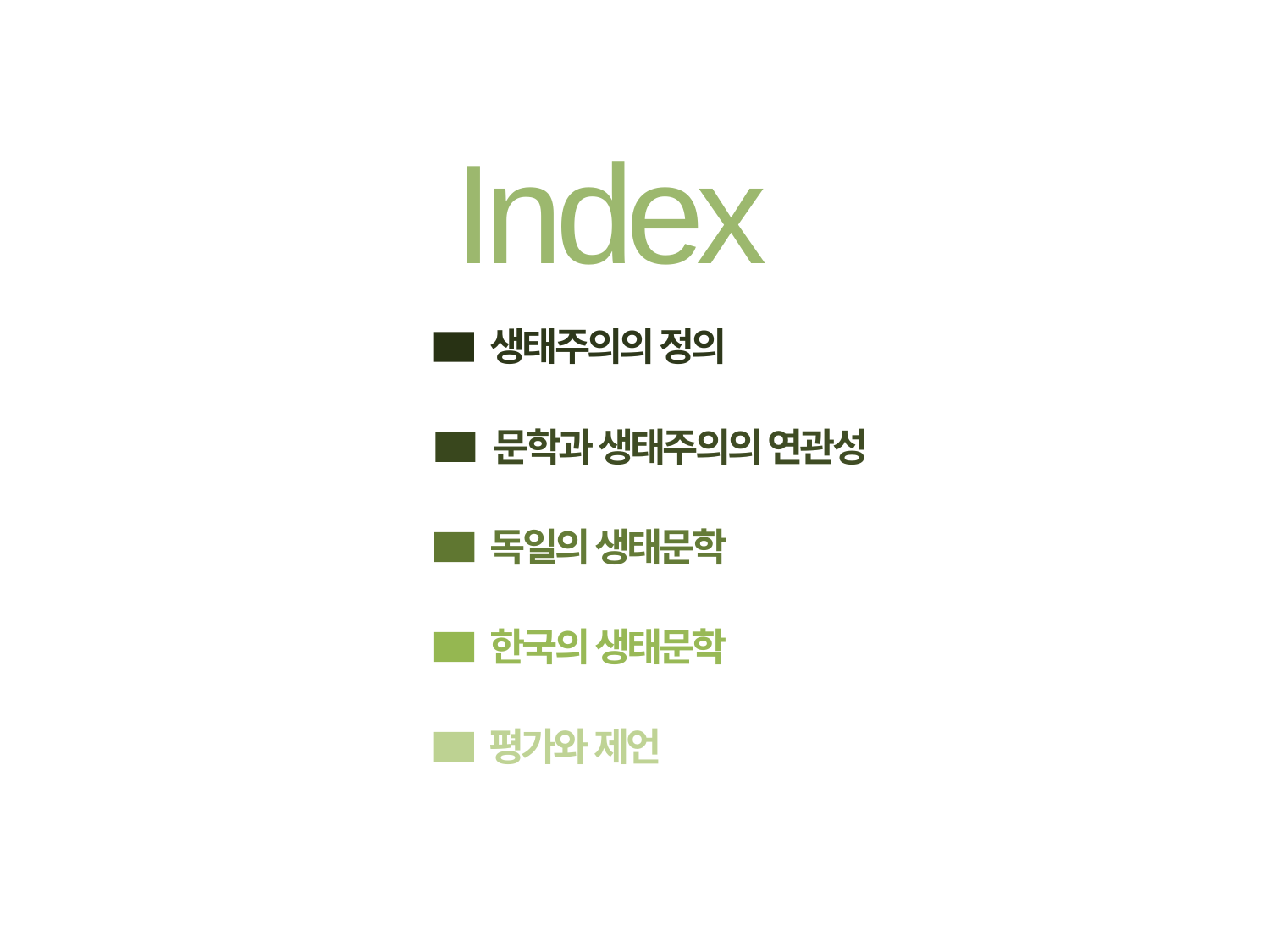

Index
생태주의의 정의

문학과 생태주의의 연관성

독일의 생태문학

한국의 생태문학

평가와 제언